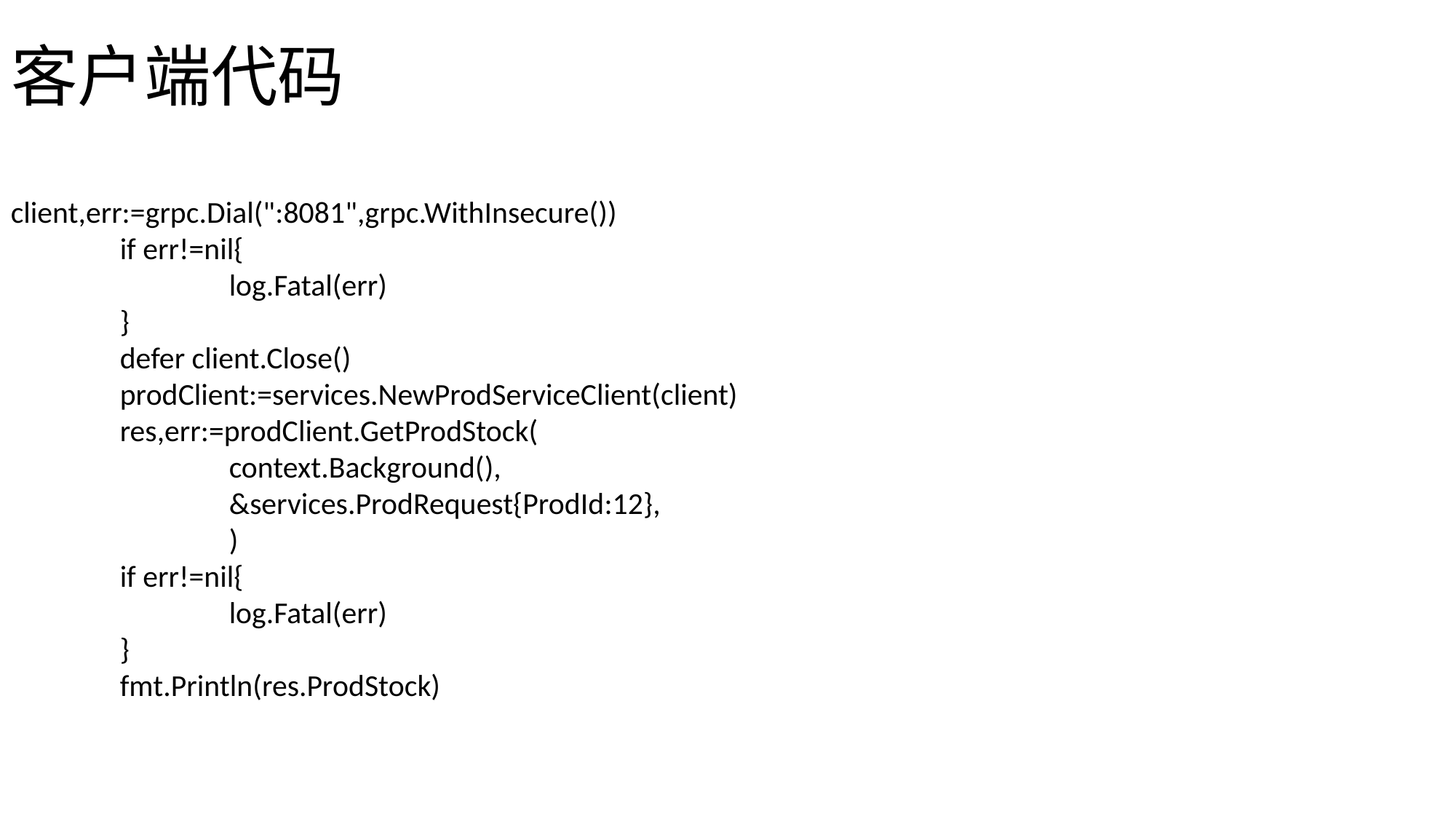

# 客户端代码
client,err:=grpc.Dial(":8081",grpc.WithInsecure())
	if err!=nil{
		log.Fatal(err)
	}
	defer client.Close()
	prodClient:=services.NewProdServiceClient(client)
	res,err:=prodClient.GetProdStock(
		context.Background(),
		&services.ProdRequest{ProdId:12},
		)
	if err!=nil{
		log.Fatal(err)
	}
	fmt.Println(res.ProdStock)